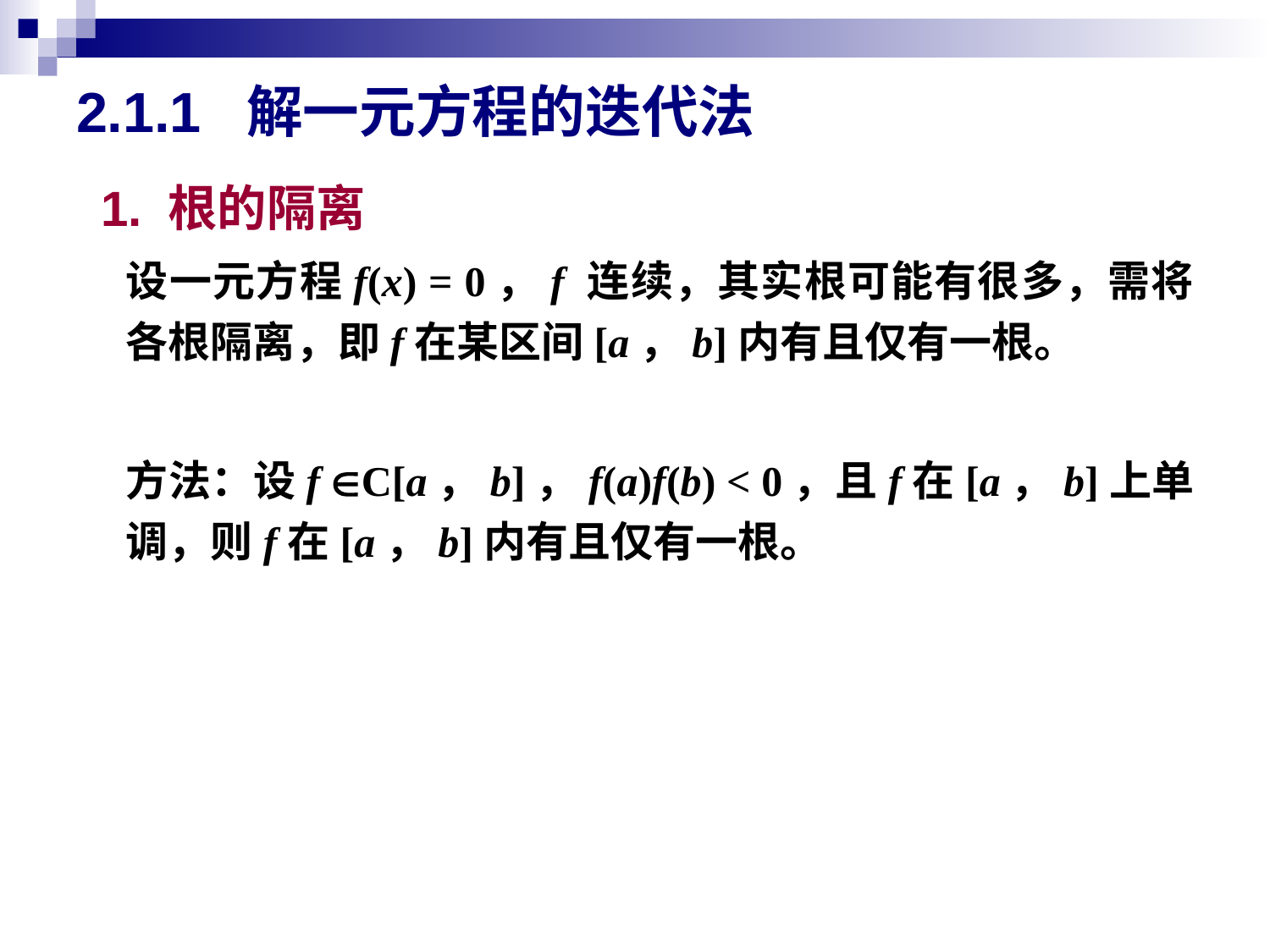

2.1.1  解一元方程的迭代法
1. 根的隔离
设一元方程f(x) = 0，f 连续，其实根可能有很多，需将各根隔离，即f在某区间[a，b]内有且仅有一根。

方法：设f ∈C[a，b]，f(a)f(b) < 0，且f在[a，b]上单调，则f在[a，b]内有且仅有一根。